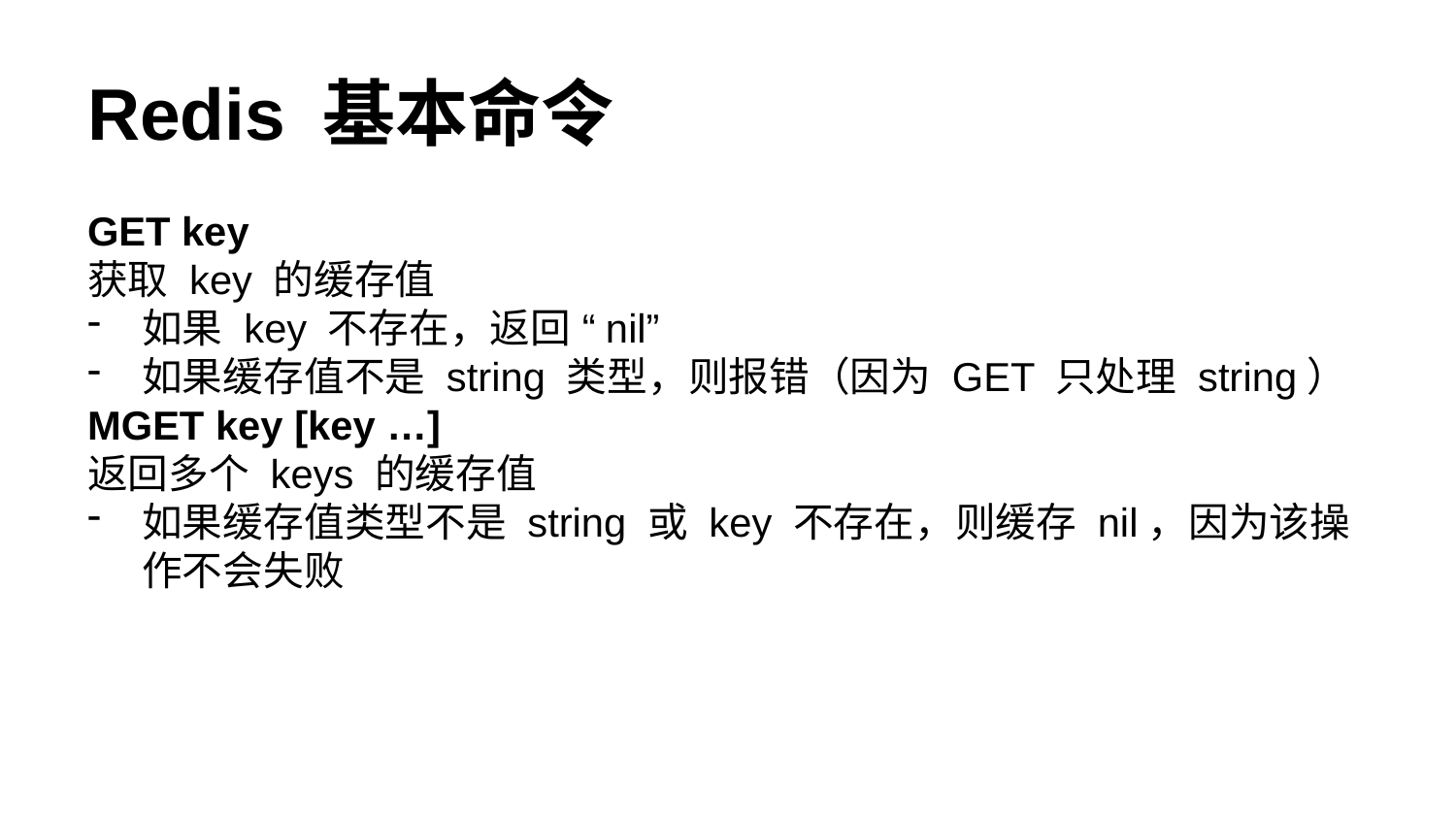

# Redis 基本命令
GET key
获取 key 的缓存值
如果 key 不存在，返回 “nil”
如果缓存值不是 string 类型，则报错（因为 GET 只处理 string）
MGET key [key …]
返回多个 keys 的缓存值
如果缓存值类型不是 string 或 key 不存在，则缓存 nil，因为该操作不会失败